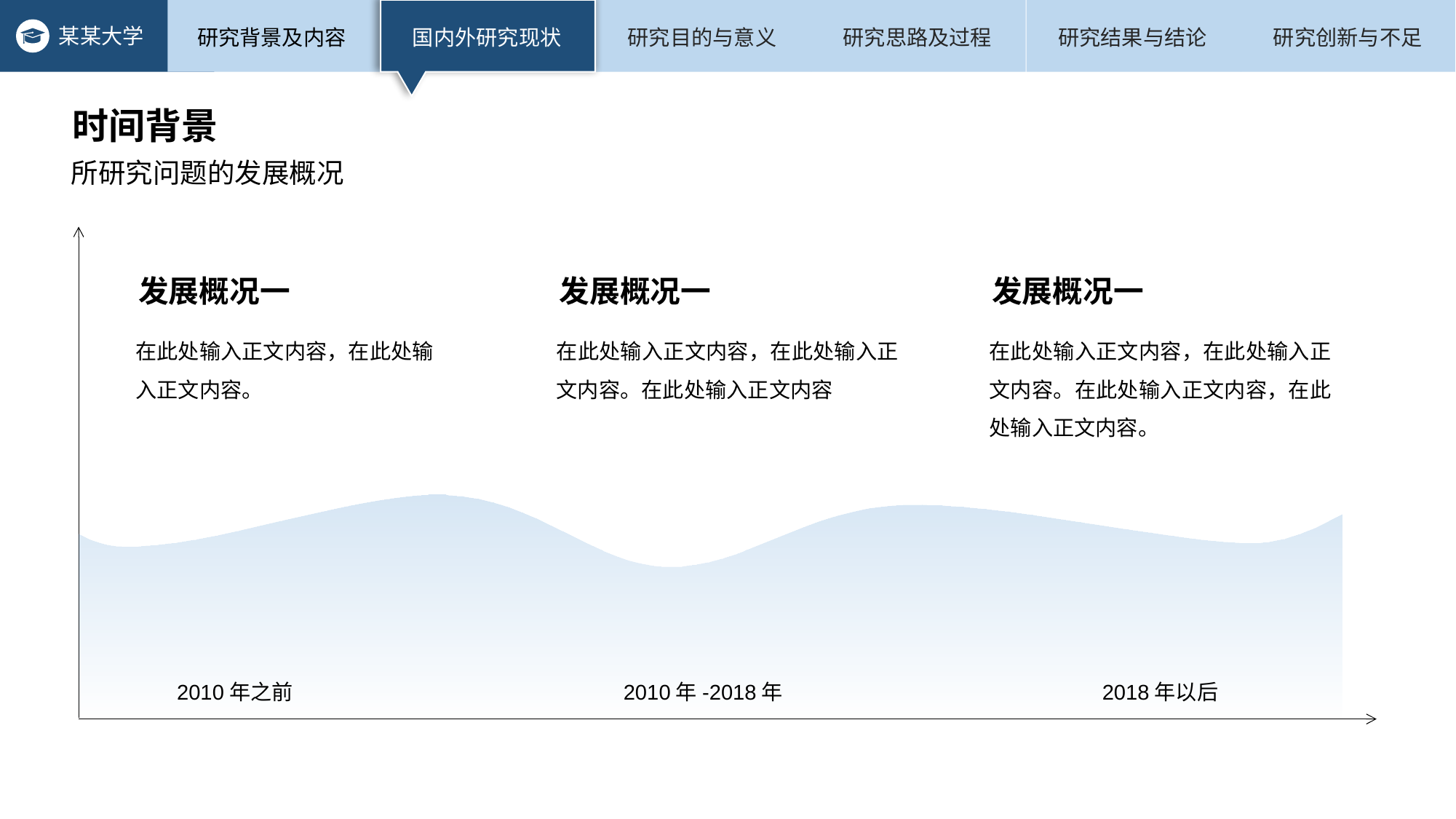

时间背景
所研究问题的发展概况
发展概况一
发展概况一
发展概况一
在此处输入正文内容，在此处输入正文内容。
在此处输入正文内容，在此处输入正文内容。在此处输入正文内容
在此处输入正文内容，在此处输入正文内容。在此处输入正文内容，在此处输入正文内容。

2010年之前
2010年-2018年
2018年以后